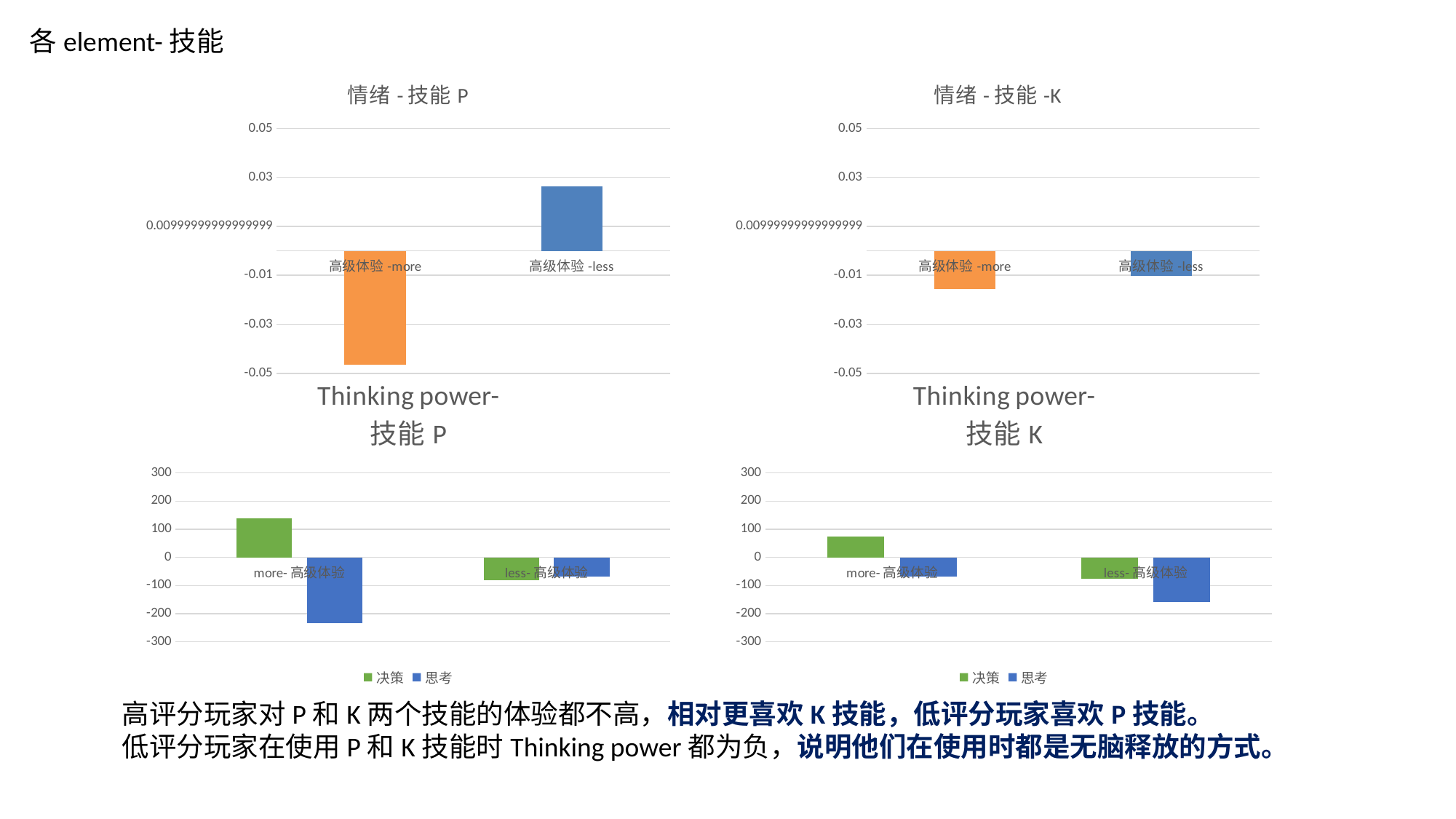

各element-技能

### Chart: 情绪-技能P

| Category |  |
|---|---|
| 高级体验-more | -0.04664575483374468 |
| 高级体验-less | 0.026352448593911774 |

### Chart: 情绪-技能-K

| Category |  |
|---|---|
| 高级体验-more | -0.015711774136538154 |
| 高级体验-less | -0.010366055504696103 |

### Chart: Thinking power-
技能P

| Category | 决策 | 思考 |
|---|---|---|
| more-高级体验 | 139.58924821041288 | -233.76099597903013 |
| less-高级体验 | -81.73734301667187 | -67.88427484816019 |

### Chart: Thinking power-
技能K

| Category | 决策 | 思考 |
|---|---|---|
| more-高级体验 | 73.43484942105538 | -68.20020431999565 |
| less-高级体验 | -75.55620744355826 | -159.54114968085025 |
高评分玩家对P和K两个技能的体验都不高，相对更喜欢K技能，低评分玩家喜欢P技能。
低评分玩家在使用P和K技能时Thinking power都为负，说明他们在使用时都是无脑释放的方式。